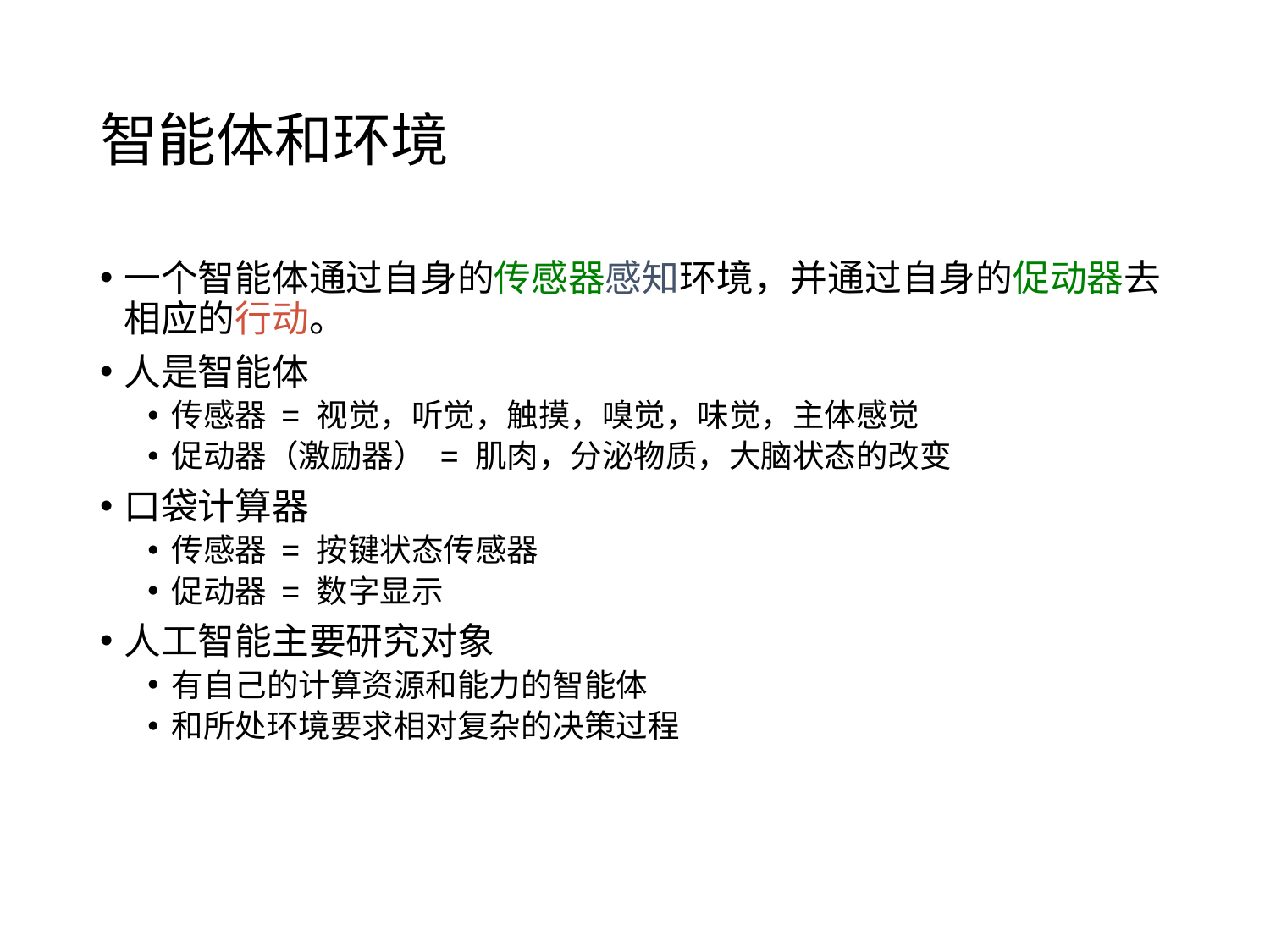

# 智能体和环境
一个智能体通过自身的传感器感知环境，并通过自身的促动器去相应的行动。
人是智能体
传感器 = 视觉，听觉，触摸，嗅觉，味觉，主体感觉
促动器（激励器） = 肌肉，分泌物质，大脑状态的改变
口袋计算器
传感器 = 按键状态传感器
促动器 = 数字显示
人工智能主要研究对象
有自己的计算资源和能力的智能体
和所处环境要求相对复杂的决策过程